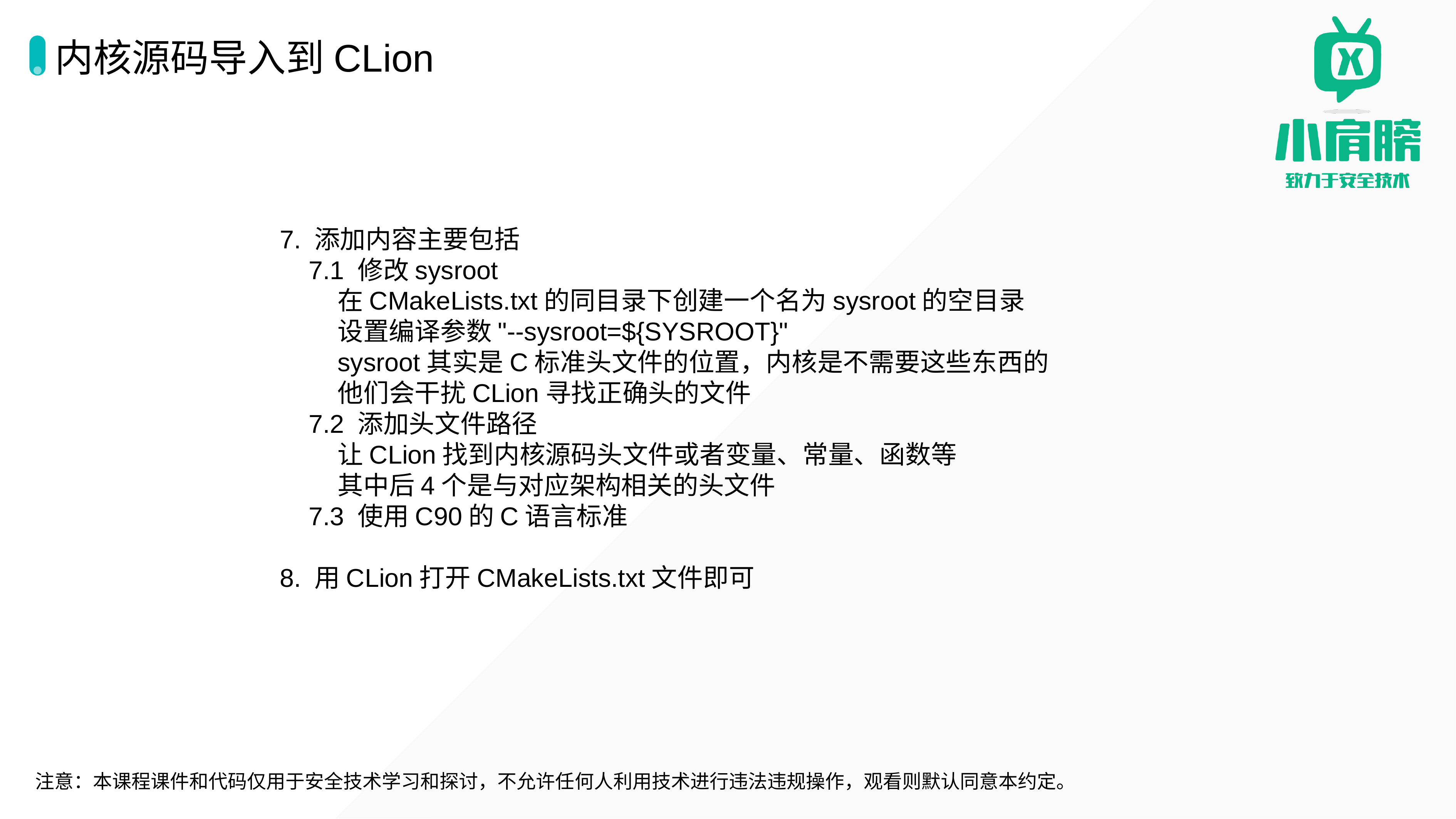

# 内核源码导入到CLion
7. 添加内容主要包括
7.1 修改sysroot
在CMakeLists.txt的同目录下创建一个名为sysroot的空目录
设置编译参数"--sysroot=${SYSROOT}"
sysroot其实是C标准头文件的位置，内核是不需要这些东西的
他们会干扰CLion寻找正确头的文件
7.2 添加头文件路径
让CLion找到内核源码头文件或者变量、常量、函数等
其中后4个是与对应架构相关的头文件
7.3 使用C90的C语言标准

8. 用CLion打开CMakeLists.txt文件即可